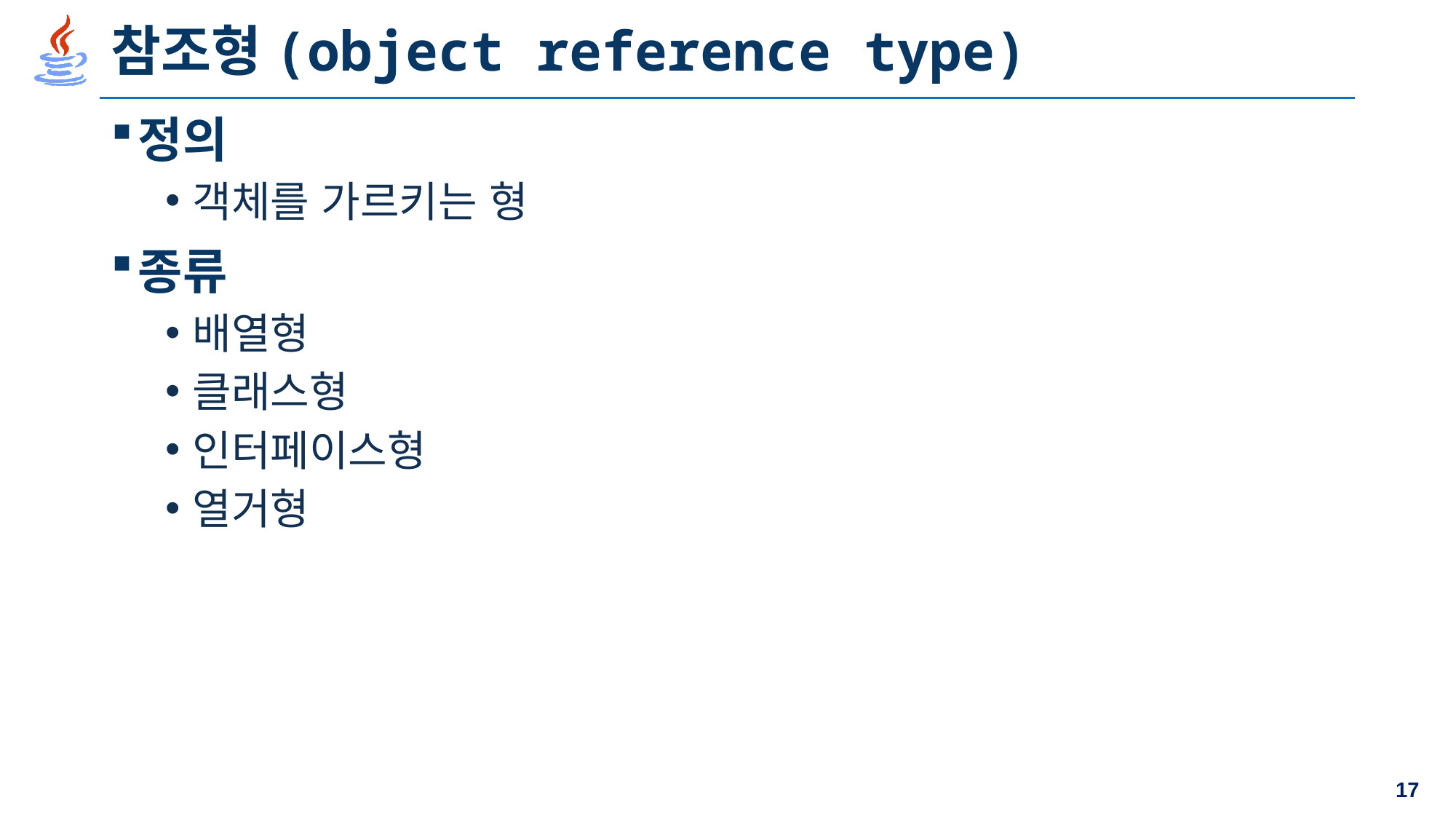

# 참조형(object reference type)
정의
객체를 가르키는 형
종류
배열형
클래스형
인터페이스형
열거형
17